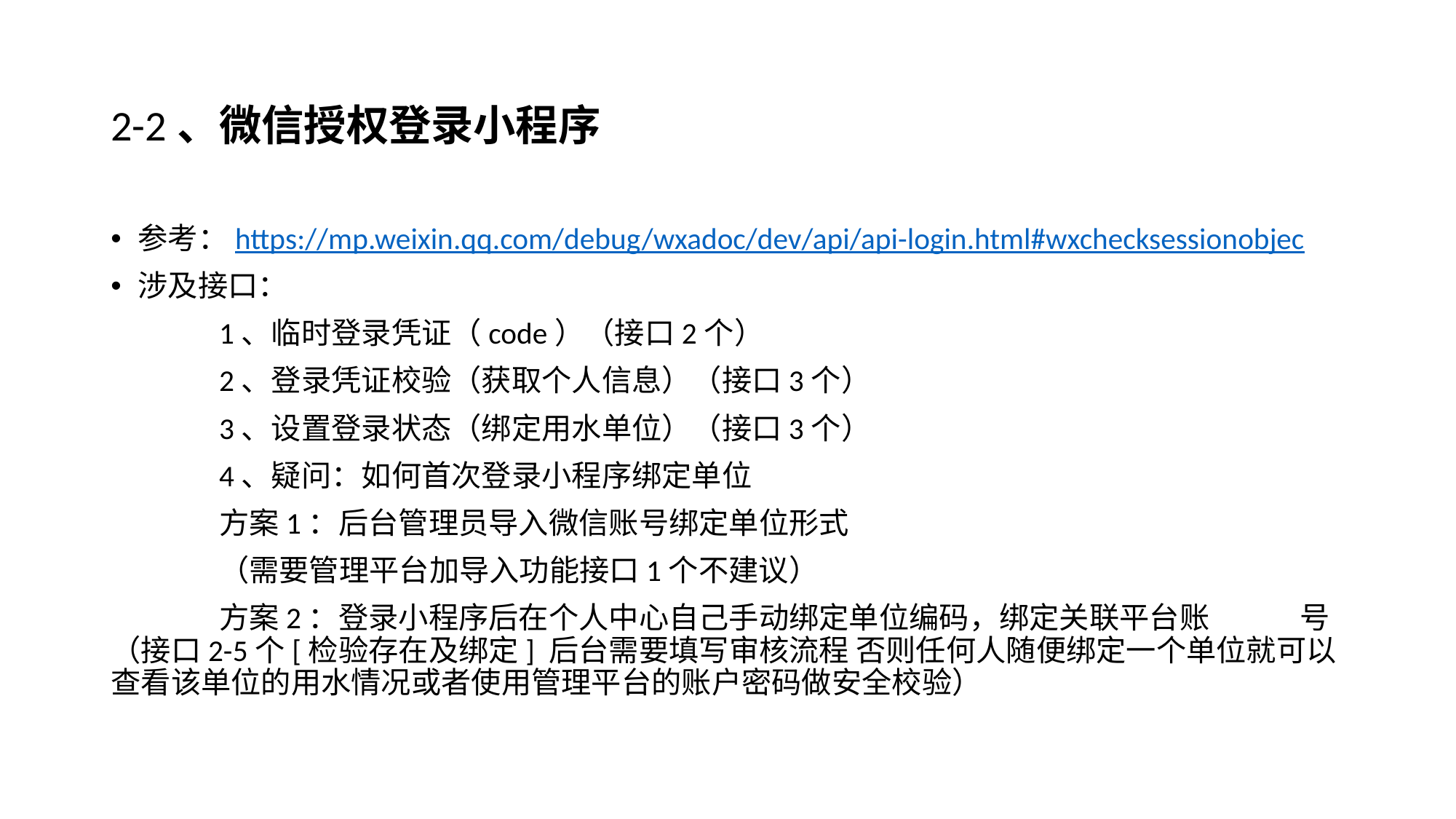

# 2-2、微信授权登录小程序
参考：https://mp.weixin.qq.com/debug/wxadoc/dev/api/api-login.html#wxchecksessionobjec
涉及接口：
	1、临时登录凭证（code）（接口2个）
	2、登录凭证校验（获取个人信息）（接口3个）
	3、设置登录状态（绑定用水单位）（接口3个）
	4、疑问：如何首次登录小程序绑定单位
		方案1：后台管理员导入微信账号绑定单位形式
			（需要管理平台加导入功能接口1个不建议）
		方案2：登录小程序后在个人中心自己手动绑定单位编码，绑定关联平台账			号（接口2-5个[检验存在及绑定] 后台需要填写审核流程 否则任何人随便绑定一个单位就可以查看该单位的用水情况或者使用管理平台的账户密码做安全校验）